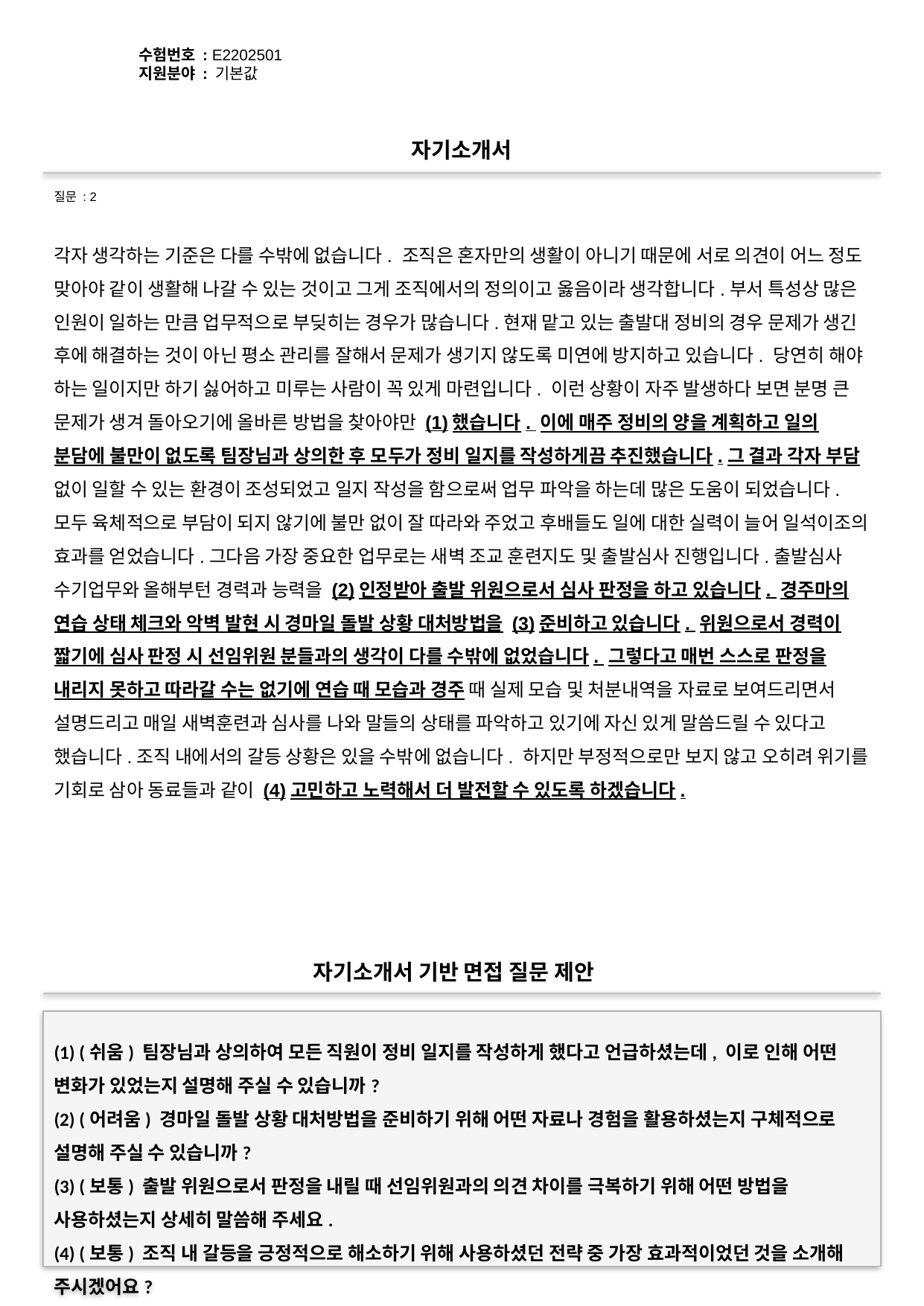

수험번호 : E2202501
지원분야 : 기본값
#

자기소개서

질문 : 2

각자 생각하는 기준은 다를 수밖에 없습니다. 조직은 혼자만의 생활이 아니기 때문에 서로 의견이 어느 정도 맞아야 같이 생활해 나갈 수 있는 것이고 그게 조직에서의 정의이고 옳음이라 생각합니다.부서 특성상 많은 인원이 일하는 만큼 업무적으로 부딪히는 경우가 많습니다.현재 맡고 있는 출발대 정비의 경우 문제가 생긴 후에 해결하는 것이 아닌 평소 관리를 잘해서 문제가 생기지 않도록 미연에 방지하고 있습니다. 당연히 해야 하는 일이지만 하기 싫어하고 미루는 사람이 꼭 있게 마련입니다. 이런 상황이 자주 발생하다 보면 분명 큰 문제가 생겨 돌아오기에 올바른 방법을 찾아야만 (1)했습니다. 이에 매주 정비의 양을 계획하고 일의 분담에 불만이 없도록 팀장님과 상의한 후 모두가 정비 일지를 작성하게끔 추진했습니다.그 결과 각자 부담 없이 일할 수 있는 환경이 조성되었고 일지 작성을 함으로써 업무 파악을 하는데 많은 도움이 되었습니다. 모두 육체적으로 부담이 되지 않기에 불만 없이 잘 따라와 주었고 후배들도 일에 대한 실력이 늘어 일석이조의 효과를 얻었습니다.그다음 가장 중요한 업무로는 새벽 조교 훈련지도 및 출발심사 진행입니다.출발심사 수기업무와 올해부턴 경력과 능력을 (2)인정받아 출발 위원으로서 심사 판정을 하고 있습니다. 경주마의 연습 상태 체크와 악벽 발현 시 경마일 돌발 상황 대처방법을 (3)준비하고 있습니다. 위원으로서 경력이 짧기에 심사 판정 시 선임위원 분들과의 생각이 다를 수밖에 없었습니다. 그렇다고 매번 스스로 판정을 내리지 못하고 따라갈 수는 없기에 연습 때 모습과 경주 때 실제 모습 및 처분내역을 자료로 보여드리면서 설명드리고 매일 새벽훈련과 심사를 나와 말들의 상태를 파악하고 있기에 자신 있게 말씀드릴 수 있다고 했습니다.조직 내에서의 갈등 상황은 있을 수밖에 없습니다. 하지만 부정적으로만 보지 않고 오히려 위기를 기회로 삼아 동료들과 같이 (4)고민하고 노력해서 더 발전할 수 있도록 하겠습니다.

자기소개서 기반 면접 질문 제안

(1) (쉬움) 팀장님과 상의하여 모든 직원이 정비 일지를 작성하게 했다고 언급하셨는데, 이로 인해 어떤 변화가 있었는지 설명해 주실 수 있습니까?
(2) (어려움) 경마일 돌발 상황 대처방법을 준비하기 위해 어떤 자료나 경험을 활용하셨는지 구체적으로 설명해 주실 수 있습니까?
(3) (보통) 출발 위원으로서 판정을 내릴 때 선임위원과의 의견 차이를 극복하기 위해 어떤 방법을 사용하셨는지 상세히 말씀해 주세요.
(4) (보통) 조직 내 갈등을 긍정적으로 해소하기 위해 사용하셨던 전략 중 가장 효과적이었던 것을 소개해 주시겠어요?